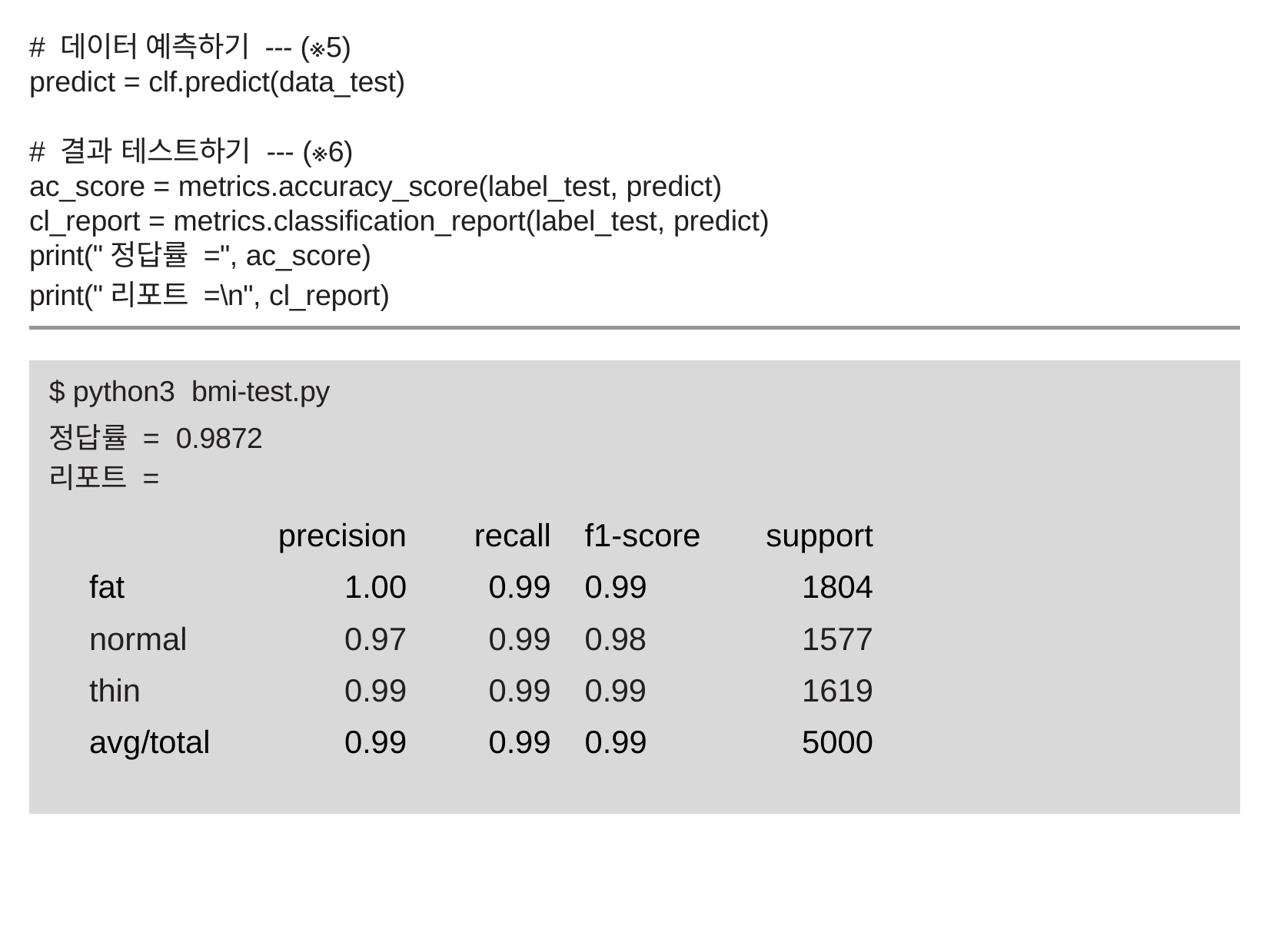

# 데이터 예측하기 --- (※5)
predict = clf.predict(data_test)

# 결과 테스트하기 --- (※6)
ac_score = metrics.accuracy_score(label_test, predict)
cl_report = metrics.classification_report(label_test, predict)
print("정답률 =", ac_score)
print("리포트 =\n", cl_report)

$ python3  bmi-test.py
정답률 =  0.9872
리포트 =

|  | precision | recall | f1-score | support |
| --- | --- | --- | --- | --- |
| fat | 1.00 | 0.99 | 0.99 | 1804 |
| normal | 0.97 | 0.99 | 0.98 | 1577 |
| thin | 0.99 | 0.99 | 0.99 | 1619 |
| avg/total | 0.99 | 0.99 | 0.99 | 5000 |